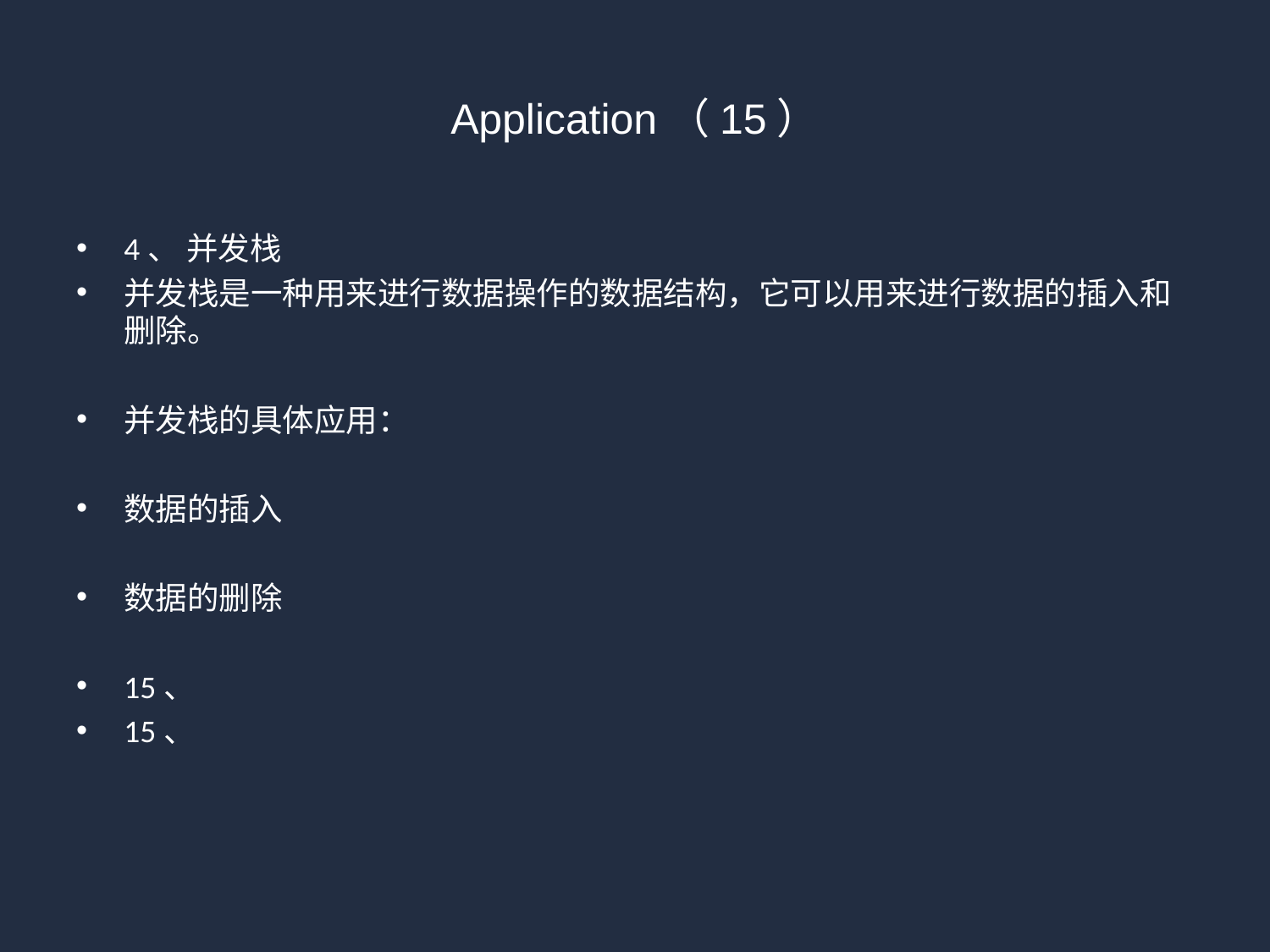

# Application（15）
4、 并发栈
并发栈是一种用来进行数据操作的数据结构，它可以用来进行数据的插入和删除。

并发栈的具体应用：

数据的插入

数据的删除

15、
15、